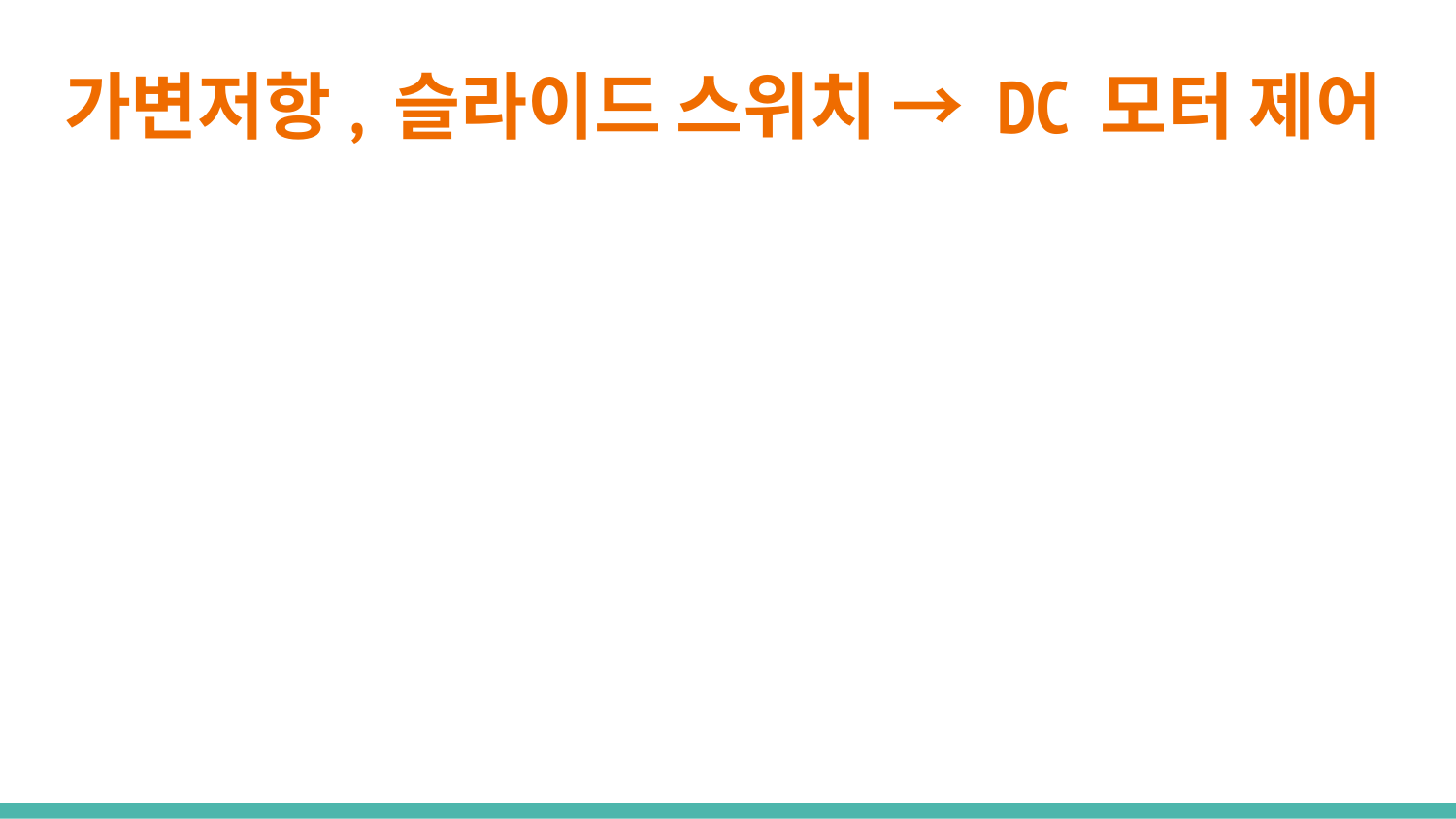

# 가변저항, 슬라이드 스위치 → DC 모터 제어